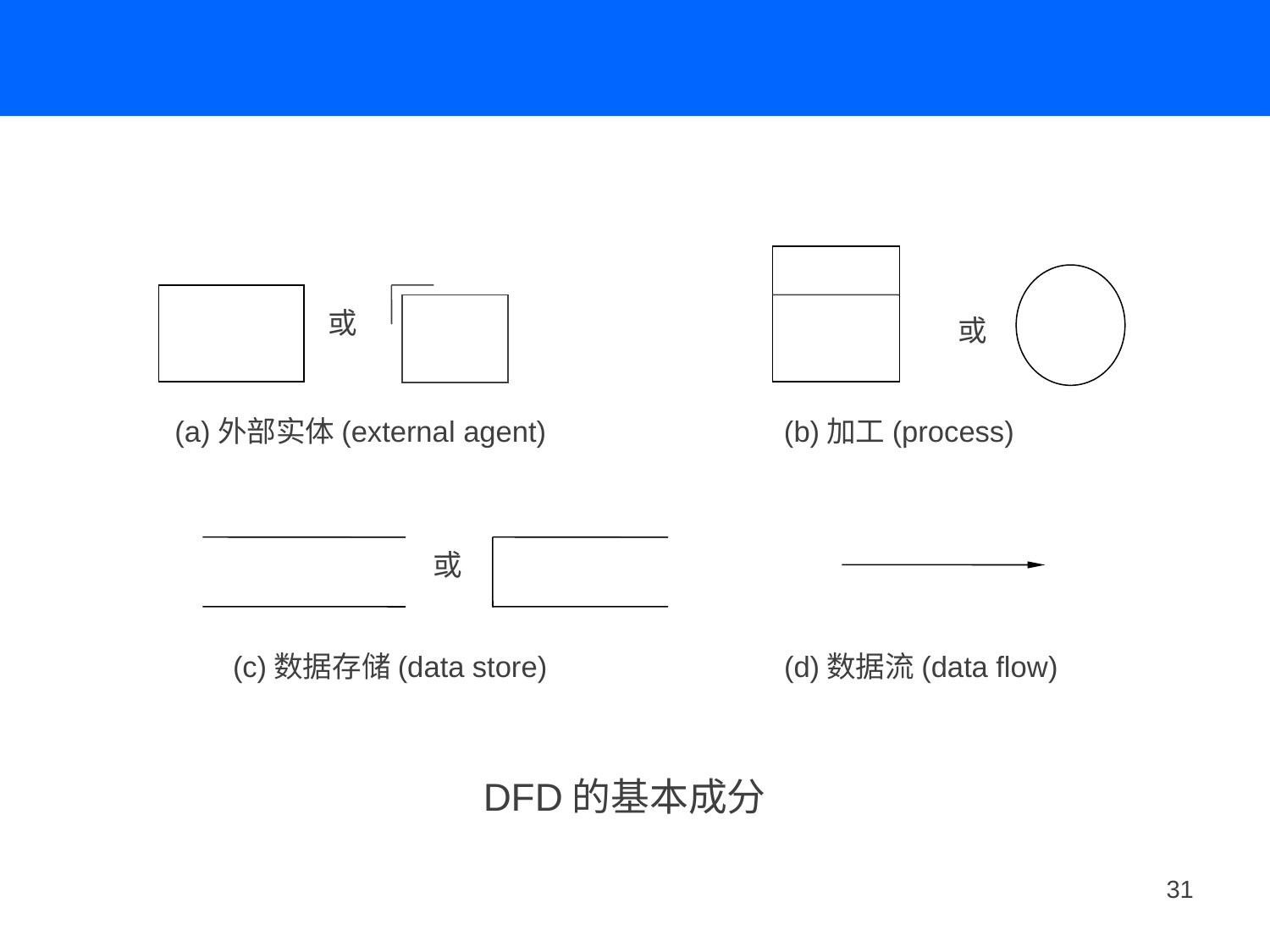

#

或
或
(a)外部实体(external agent)
(b)加工(process)

或

(c)数据存储(data store)
(d)数据流(data flow)
DFD的基本成分
31